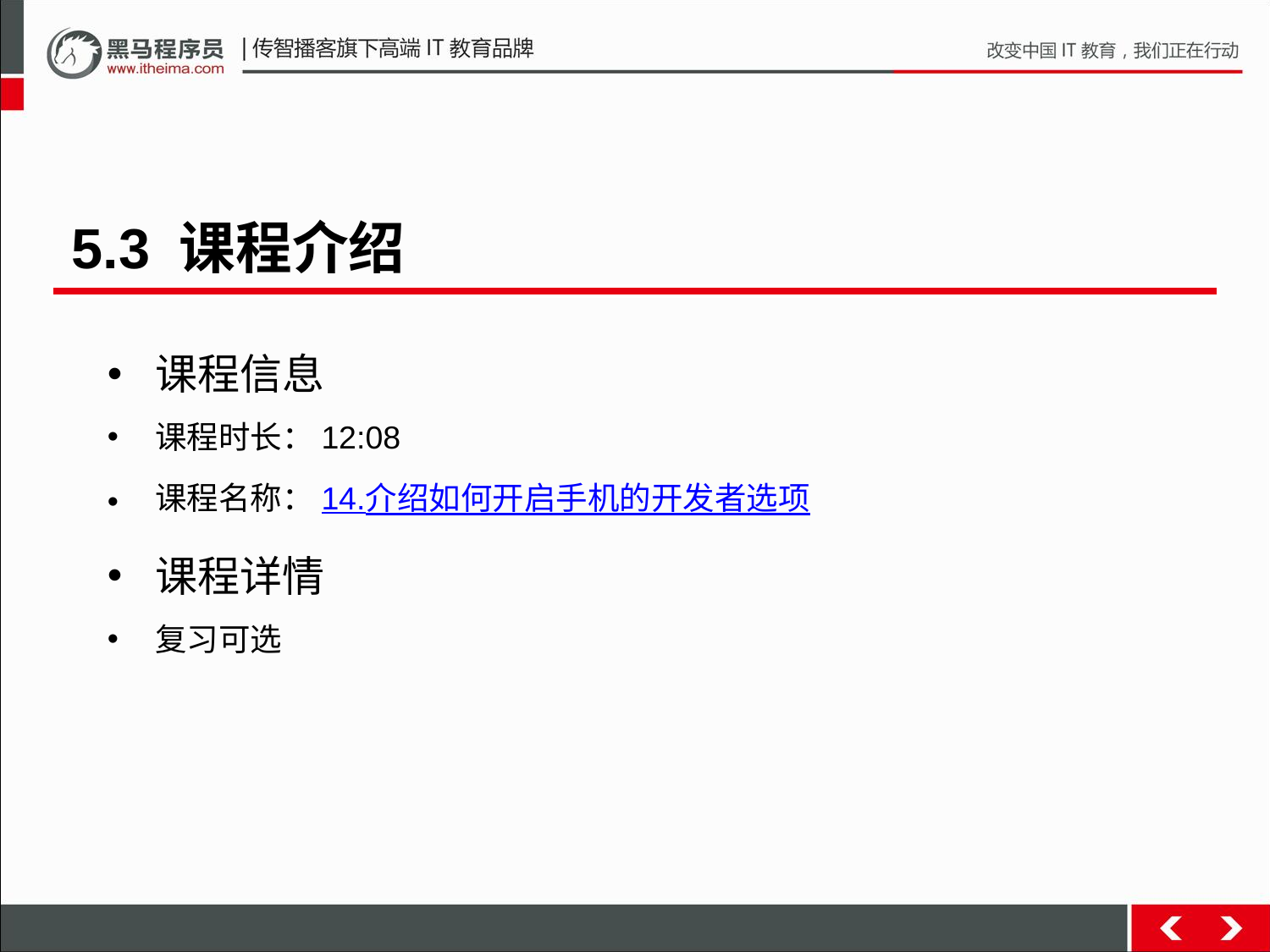

5.3 课程介绍
课程信息
课程时长：12:08
课程名称：14.介绍如何开启手机的开发者选项
课程详情
复习可选